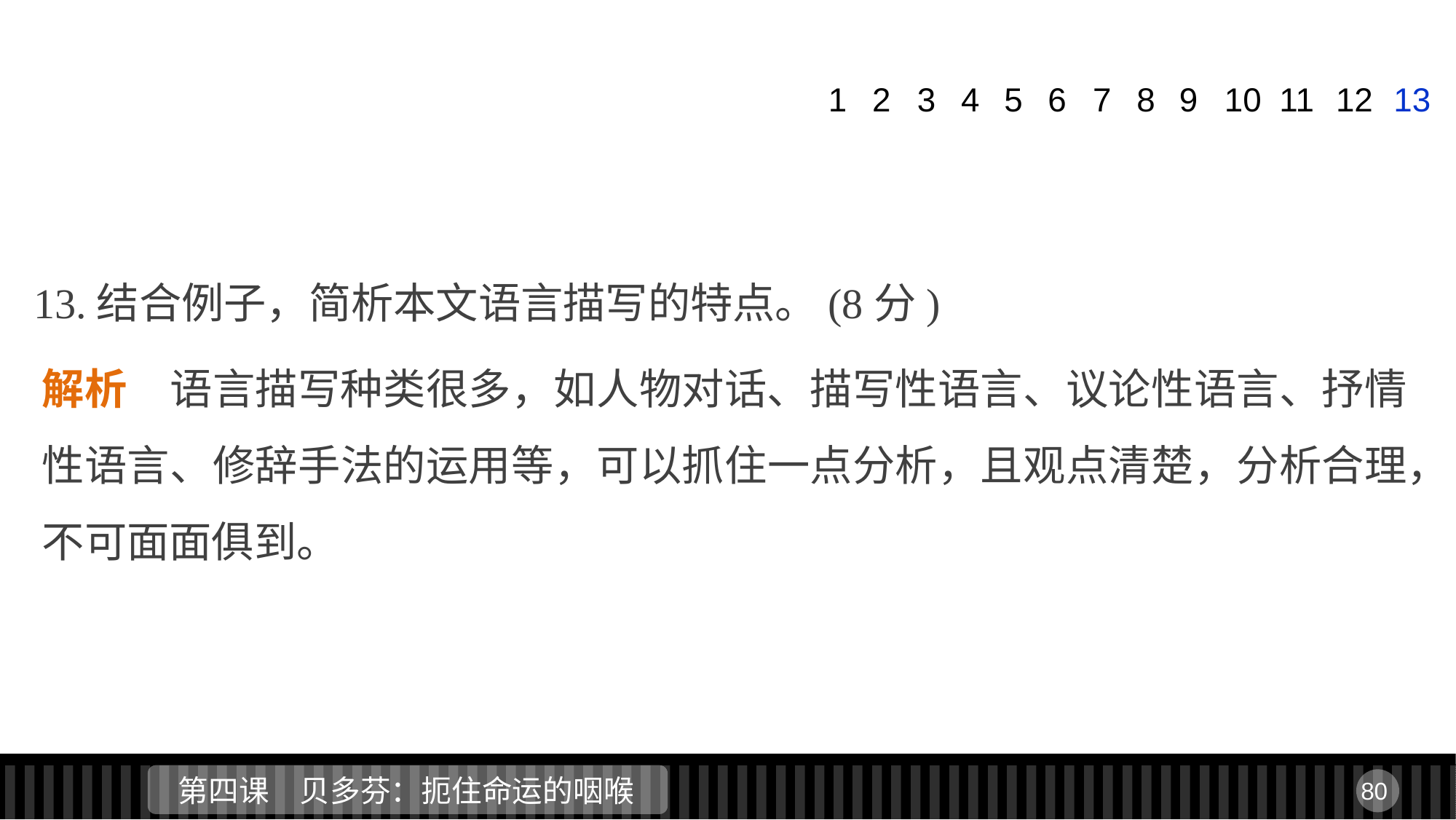

1
2
3
4
5
6
7
8
9
11
12
13
10
13.结合例子，简析本文语言描写的特点。(8分)
解析　语言描写种类很多，如人物对话、描写性语言、议论性语言、抒情性语言、修辞手法的运用等，可以抓住一点分析，且观点清楚，分析合理，不可面面俱到。